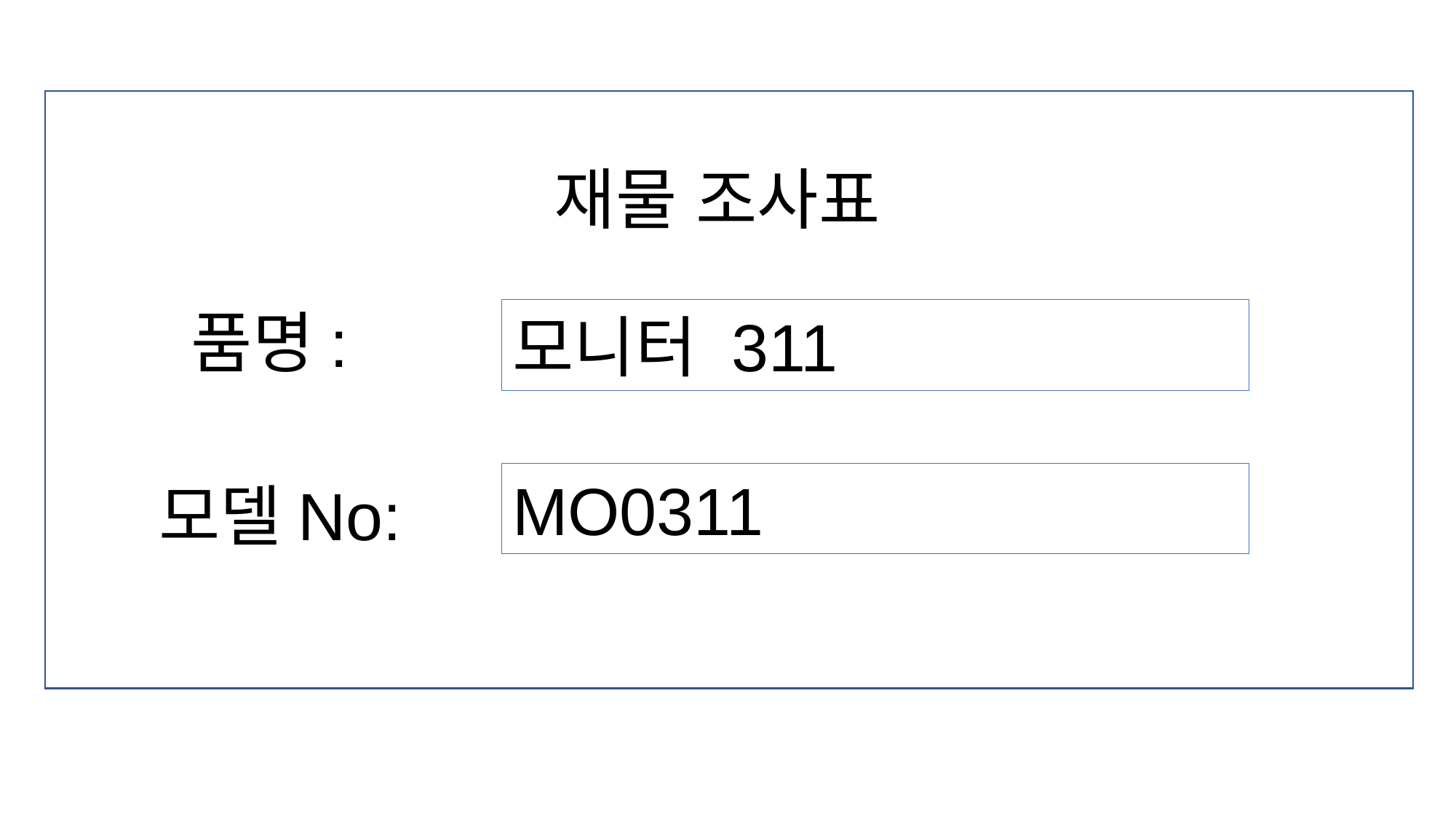

재물 조사표
품명:
모니터 311
MO0311
모델No: